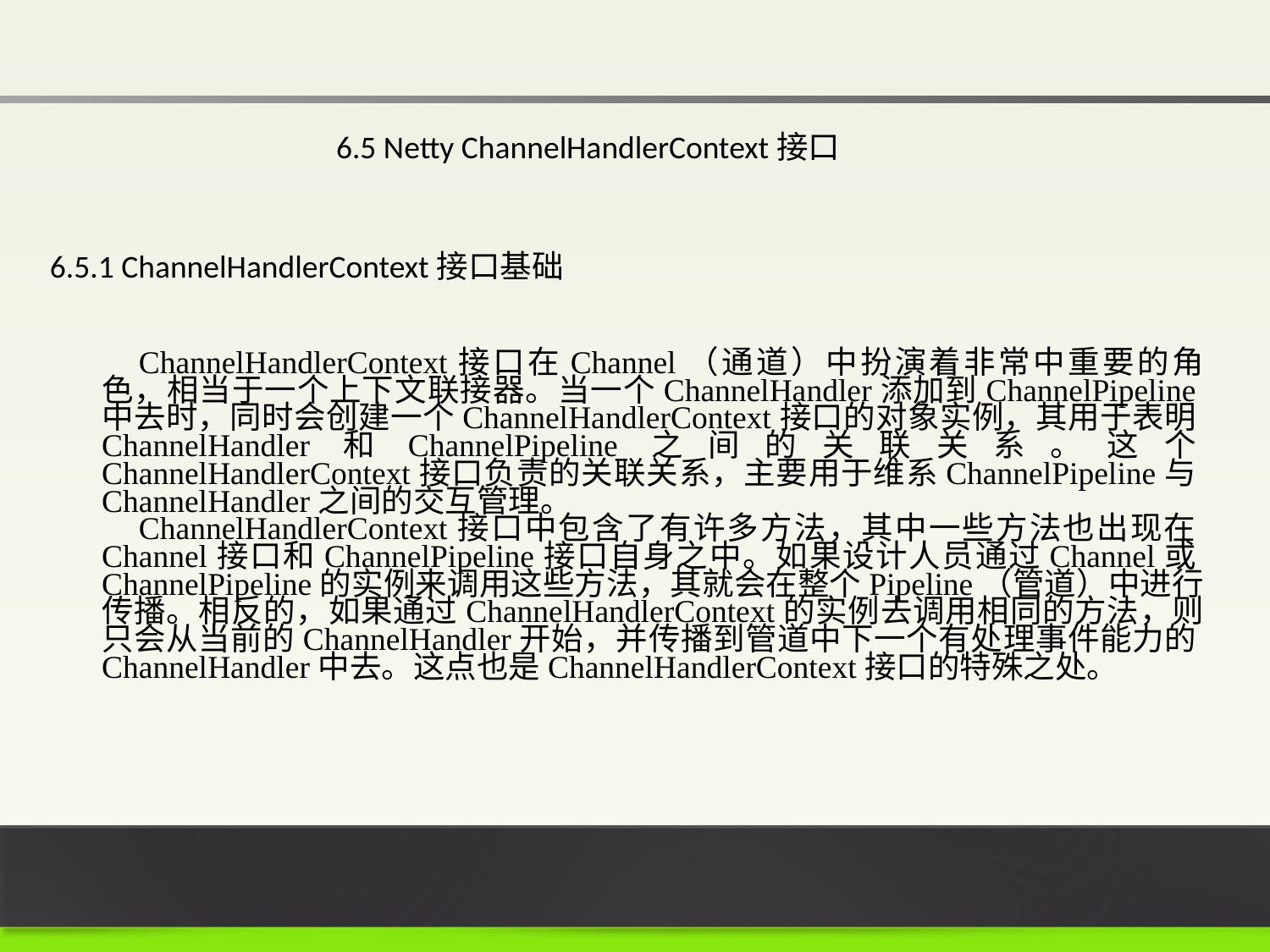

6.5 Netty ChannelHandlerContext接口
6.5.1 ChannelHandlerContext接口基础
ChannelHandlerContext接口在Channel（通道）中扮演着非常中重要的角色，相当于一个上下文联接器。当一个ChannelHandler添加到ChannelPipeline中去时，同时会创建一个ChannelHandlerContext接口的对象实例，其用于表明ChannelHandler和ChannelPipeline之间的关联关系。这个ChannelHandlerContext接口负责的关联关系，主要用于维系ChannelPipeline与ChannelHandler之间的交互管理。
ChannelHandlerContext接口中包含了有许多方法，其中一些方法也出现在Channel接口和ChannelPipeline接口自身之中。如果设计人员通过Channel或ChannelPipeline的实例来调用这些方法，其就会在整个Pipeline（管道）中进行传播。相反的，如果通过ChannelHandlerContext的实例去调用相同的方法，则只会从当前的ChannelHandler开始，并传播到管道中下一个有处理事件能力的ChannelHandler中去。这点也是ChannelHandlerContext接口的特殊之处。